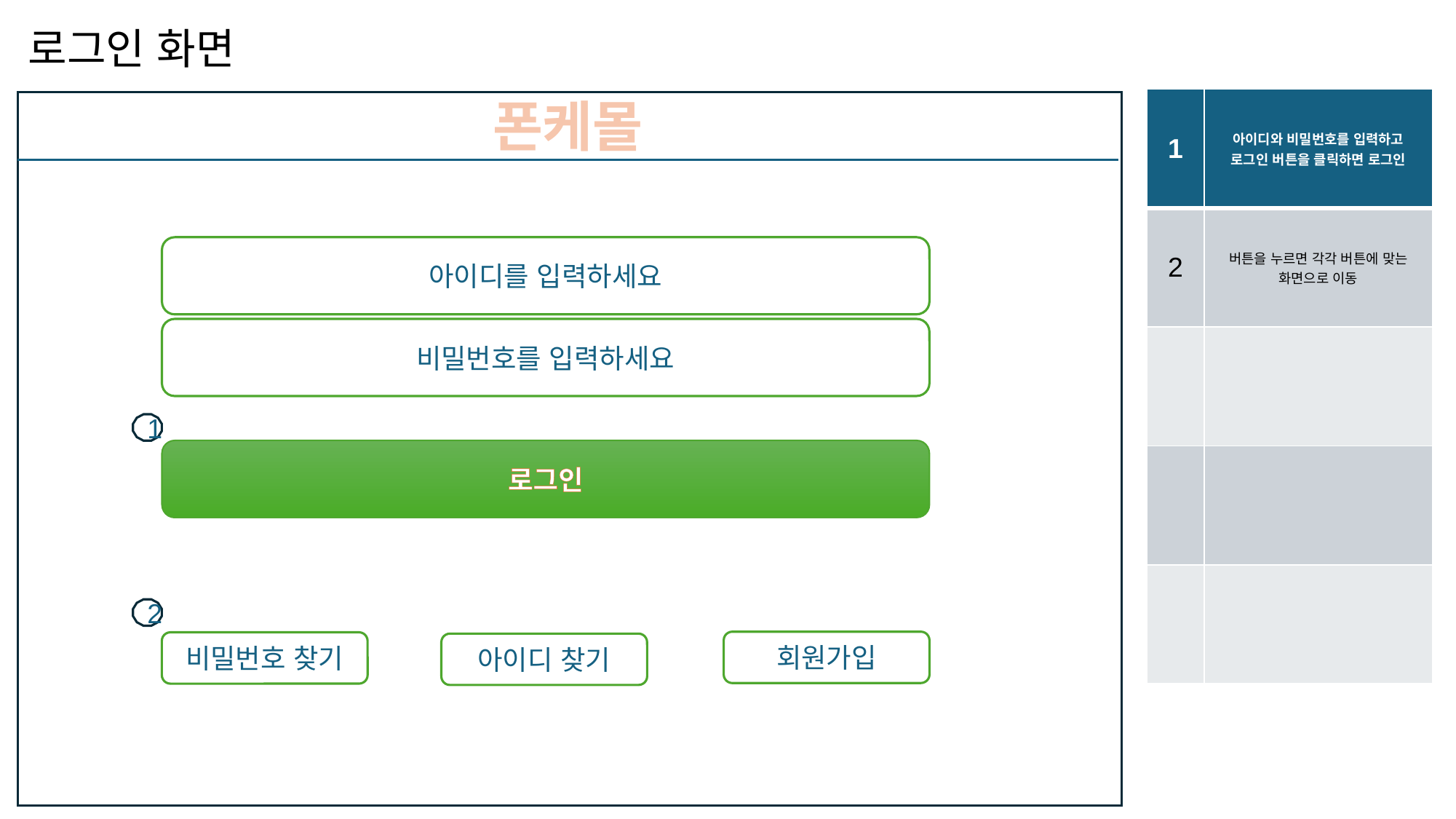

로그인 화면
폰케몰
| 1 | 아이디와 비밀번호를 입력하고 로그인 버튼을 클릭하면 로그인 |
| --- | --- |
| 2 | 버튼을 누르면 각각 버튼에 맞는 화면으로 이동 |
|  |  |
|  |  |
|  |  |

아이디를 입력하세요
비밀번호를 입력하세요
1
로그인
2
회원가입
비밀번호 찾기
아이디 찾기